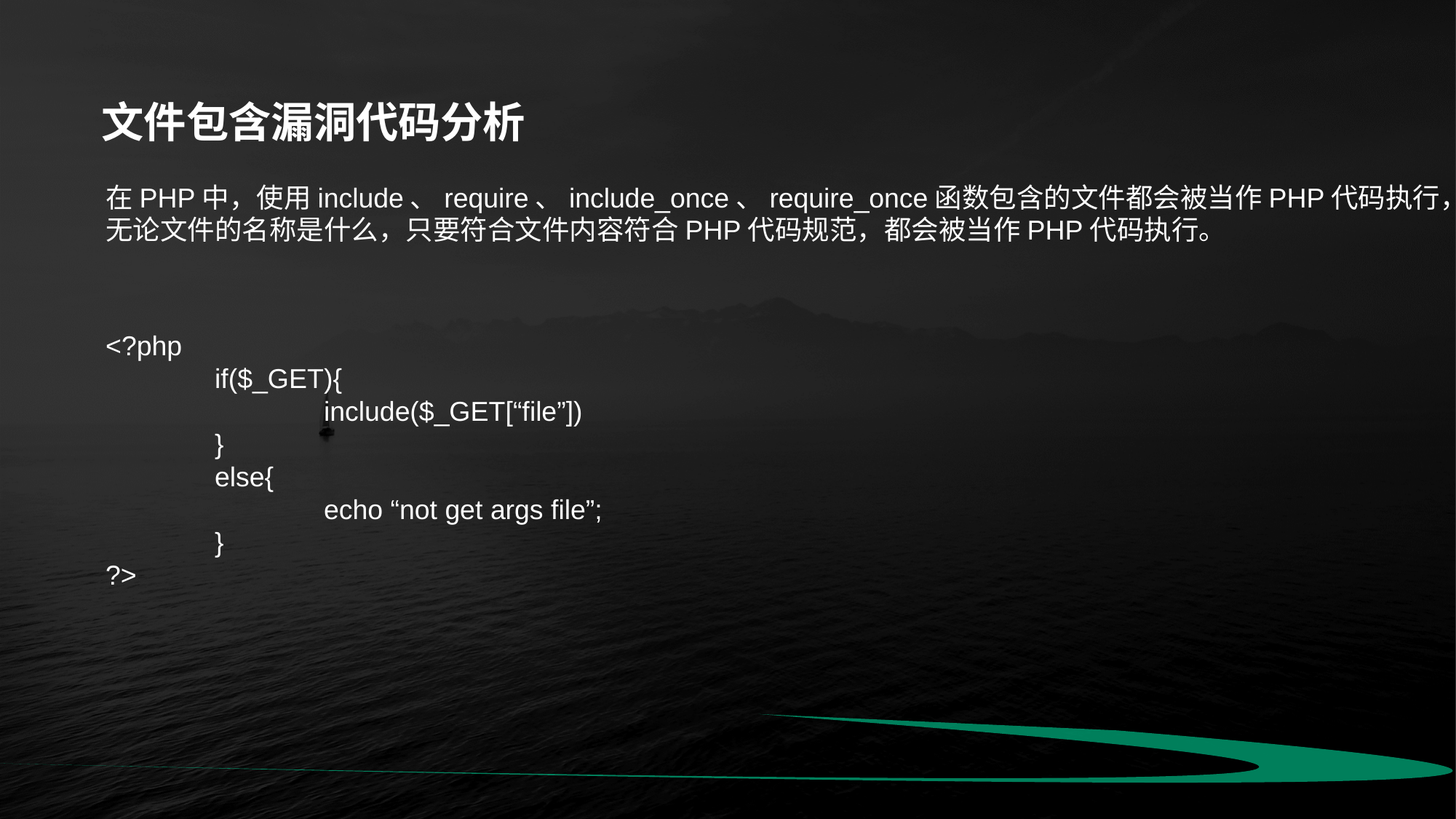

文件包含漏洞代码分析
在PHP中，使用include、require、include_once、require_once函数包含的文件都会被当作PHP代码执行，
无论文件的名称是什么，只要符合文件内容符合PHP代码规范，都会被当作PHP代码执行。
<?php
	if($_GET){
		include($_GET[“file”])
	}
	else{
		echo “not get args file”;
	}
?>